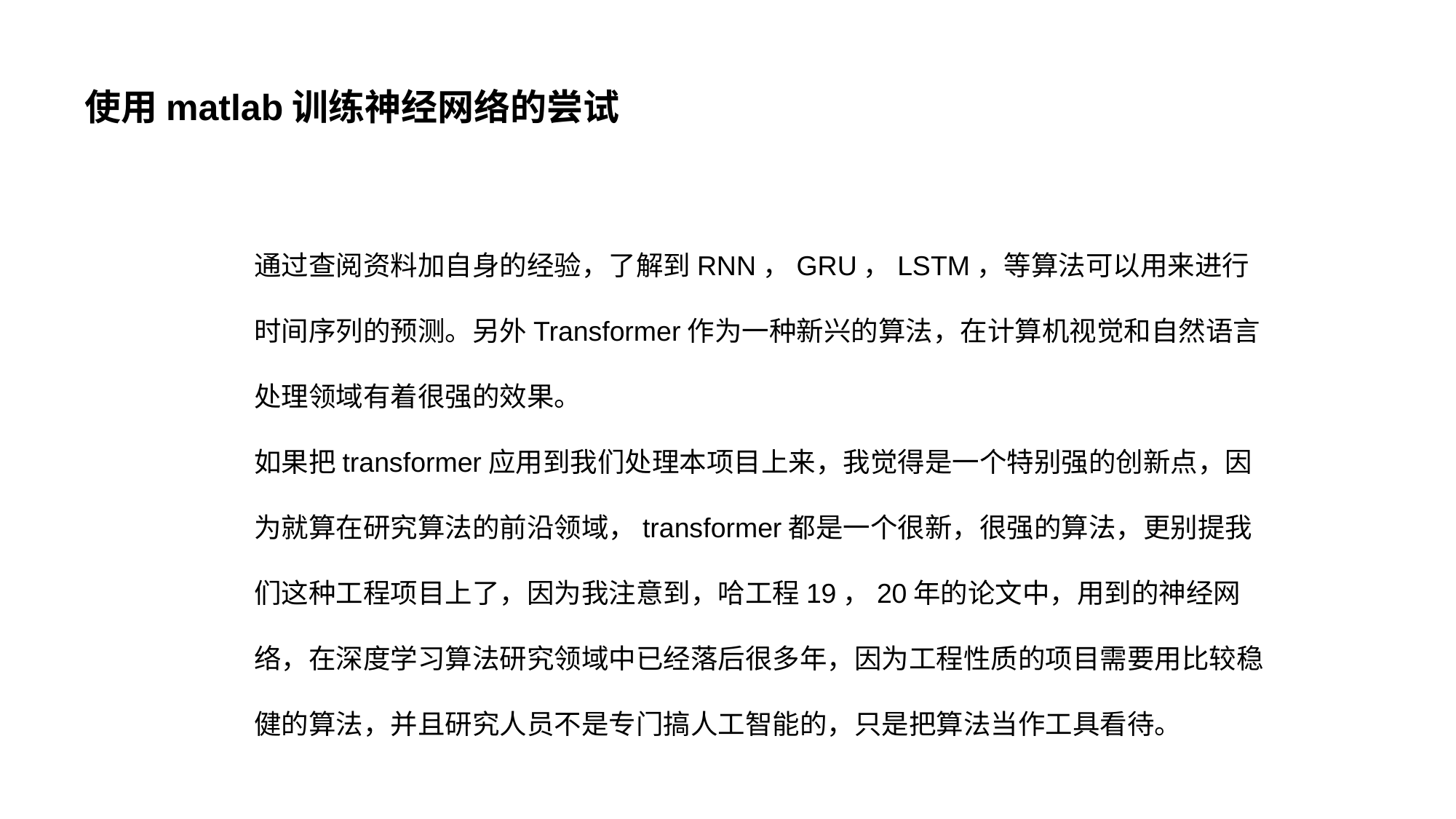

使用matlab训练神经网络的尝试
通过查阅资料加自身的经验，了解到RNN，GRU，LSTM，等算法可以用来进行时间序列的预测。另外Transformer作为一种新兴的算法，在计算机视觉和自然语言处理领域有着很强的效果。
如果把transformer应用到我们处理本项目上来，我觉得是一个特别强的创新点，因为就算在研究算法的前沿领域，transformer都是一个很新，很强的算法，更别提我们这种工程项目上了，因为我注意到，哈工程19，20年的论文中，用到的神经网络，在深度学习算法研究领域中已经落后很多年，因为工程性质的项目需要用比较稳健的算法，并且研究人员不是专门搞人工智能的，只是把算法当作工具看待。